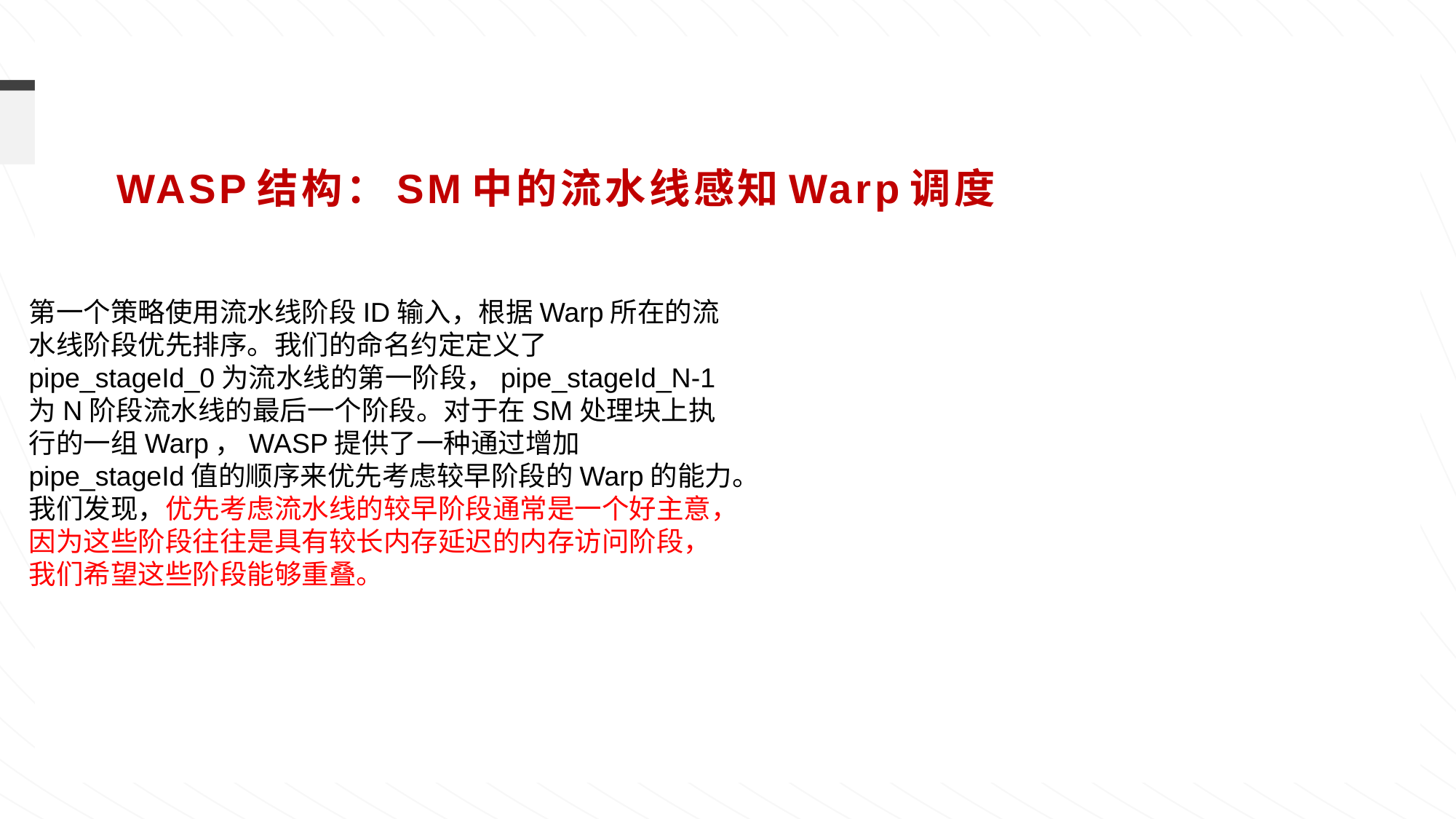

WASP结构：SM中的流水线感知Warp调度
第一个策略使用流水线阶段ID输入，根据Warp所在的流水线阶段优先排序。我们的命名约定定义了pipe_stageId_0为流水线的第一阶段，pipe_stageId_N-1为N阶段流水线的最后一个阶段。对于在SM处理块上执行的一组Warp，WASP提供了一种通过增加pipe_stageId值的顺序来优先考虑较早阶段的Warp的能力。我们发现，优先考虑流水线的较早阶段通常是一个好主意，因为这些阶段往往是具有较长内存延迟的内存访问阶段，我们希望这些阶段能够重叠。